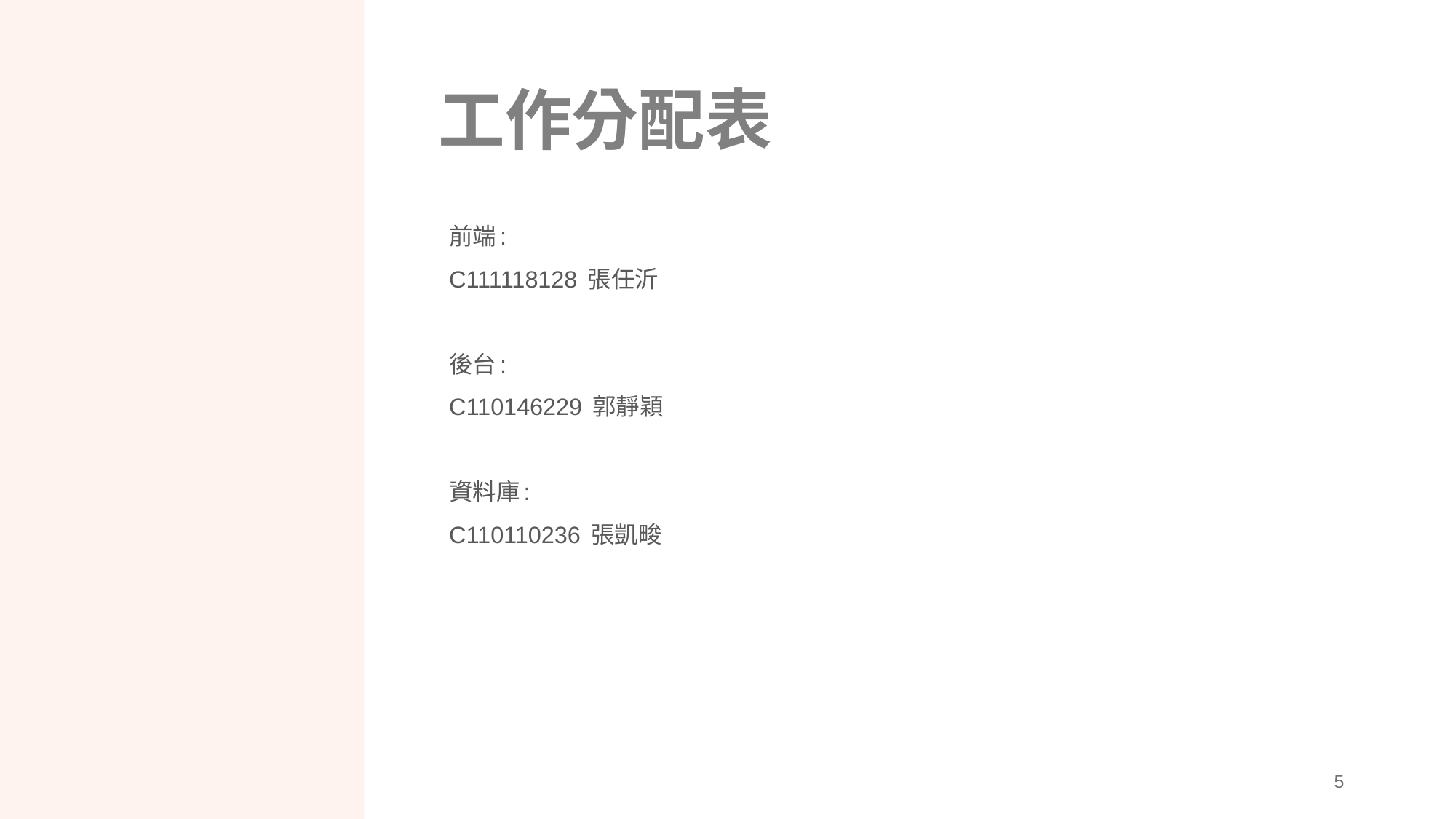

# 工作分配表
前端:
C111118128 張任沂

後台:
C110146229 郭靜穎

資料庫:
C110110236 張凱畯
5